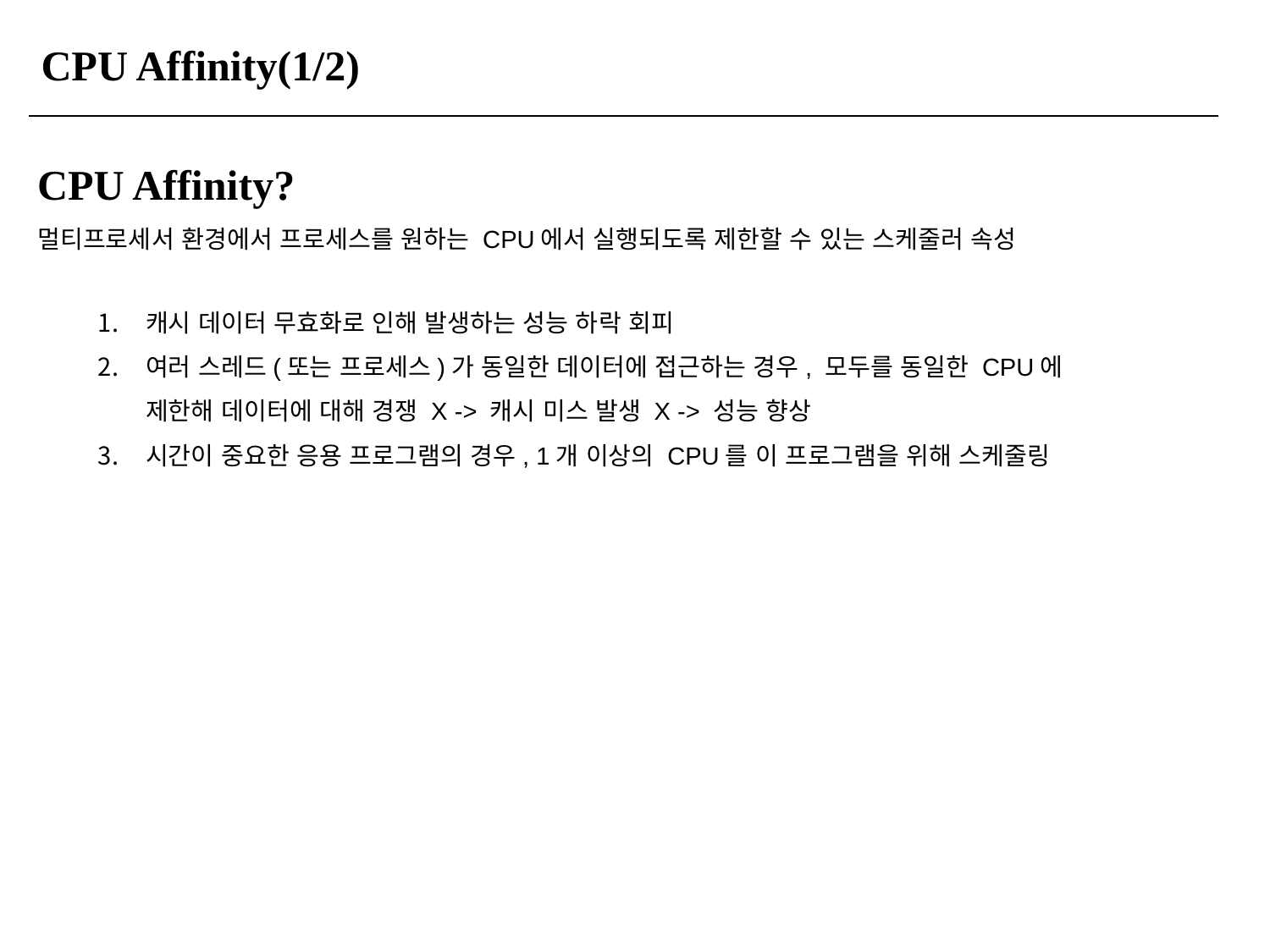

CPU Affinity(1/2)
CPU Affinity?
멀티프로세서 환경에서 프로세스를 원하는 CPU에서 실행되도록 제한할 수 있는 스케줄러 속성
캐시 데이터 무효화로 인해 발생하는 성능 하락 회피
여러 스레드(또는 프로세스)가 동일한 데이터에 접근하는 경우, 모두를 동일한 CPU에 제한해 데이터에 대해 경쟁 X -> 캐시 미스 발생 X -> 성능 향상
시간이 중요한 응용 프로그램의 경우, 1개 이상의 CPU를 이 프로그램을 위해 스케줄링